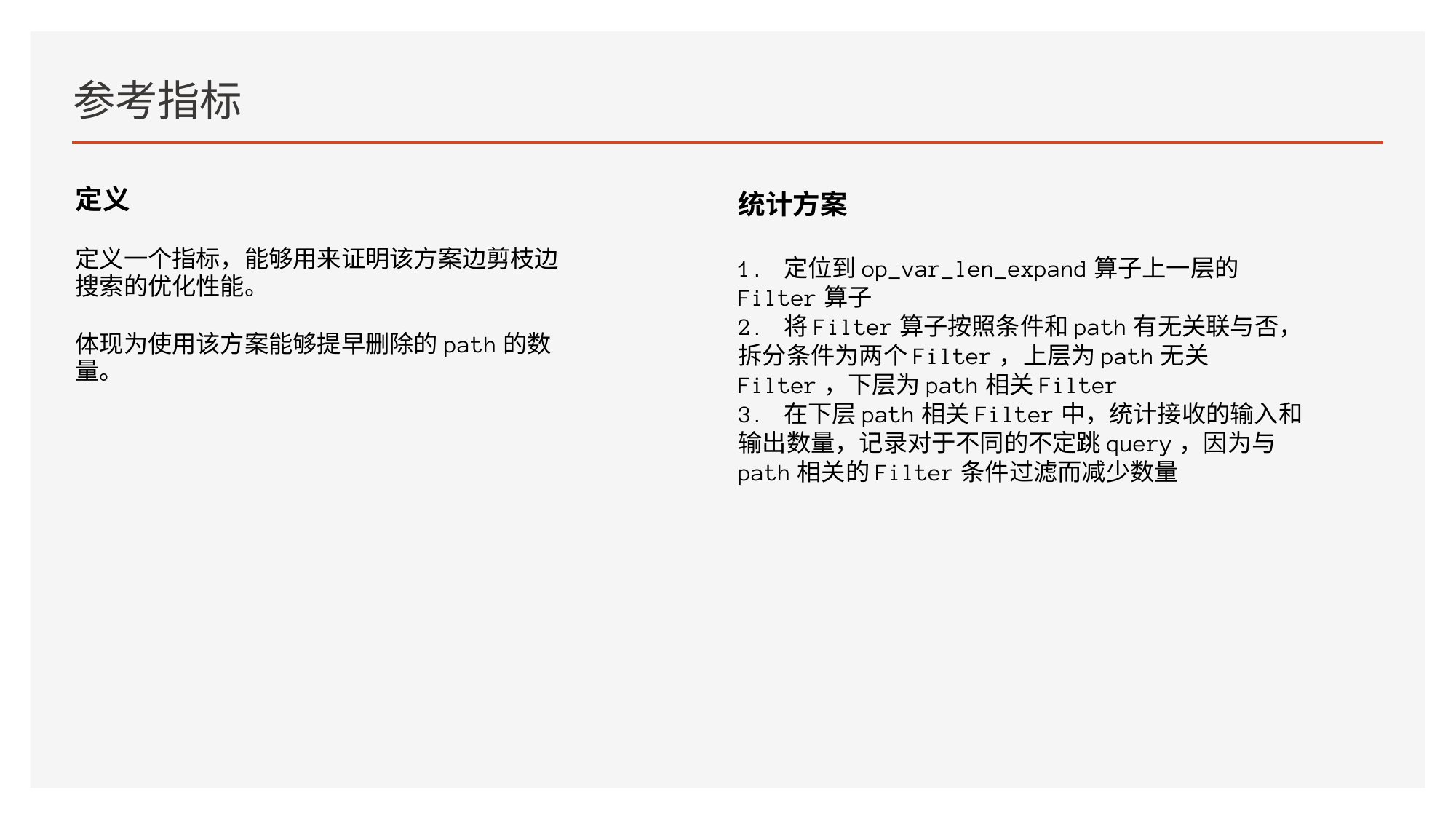

# 参考指标
定义
定义一个指标，能够用来证明该方案边剪枝边搜索的优化性能。
体现为使用该方案能够提早删除的path的数量。

统计方案
1. 定位到op_var_len_expand算子上一层的Filter算子
2. 将Filter算子按照条件和path有无关联与否，拆分条件为两个Filter，上层为path无关Filter，下层为path相关Filter
3. 在下层path相关Filter中，统计接收的输入和输出数量，记录对于不同的不定跳query，因为与path相关的Filter条件过滤而减少数量